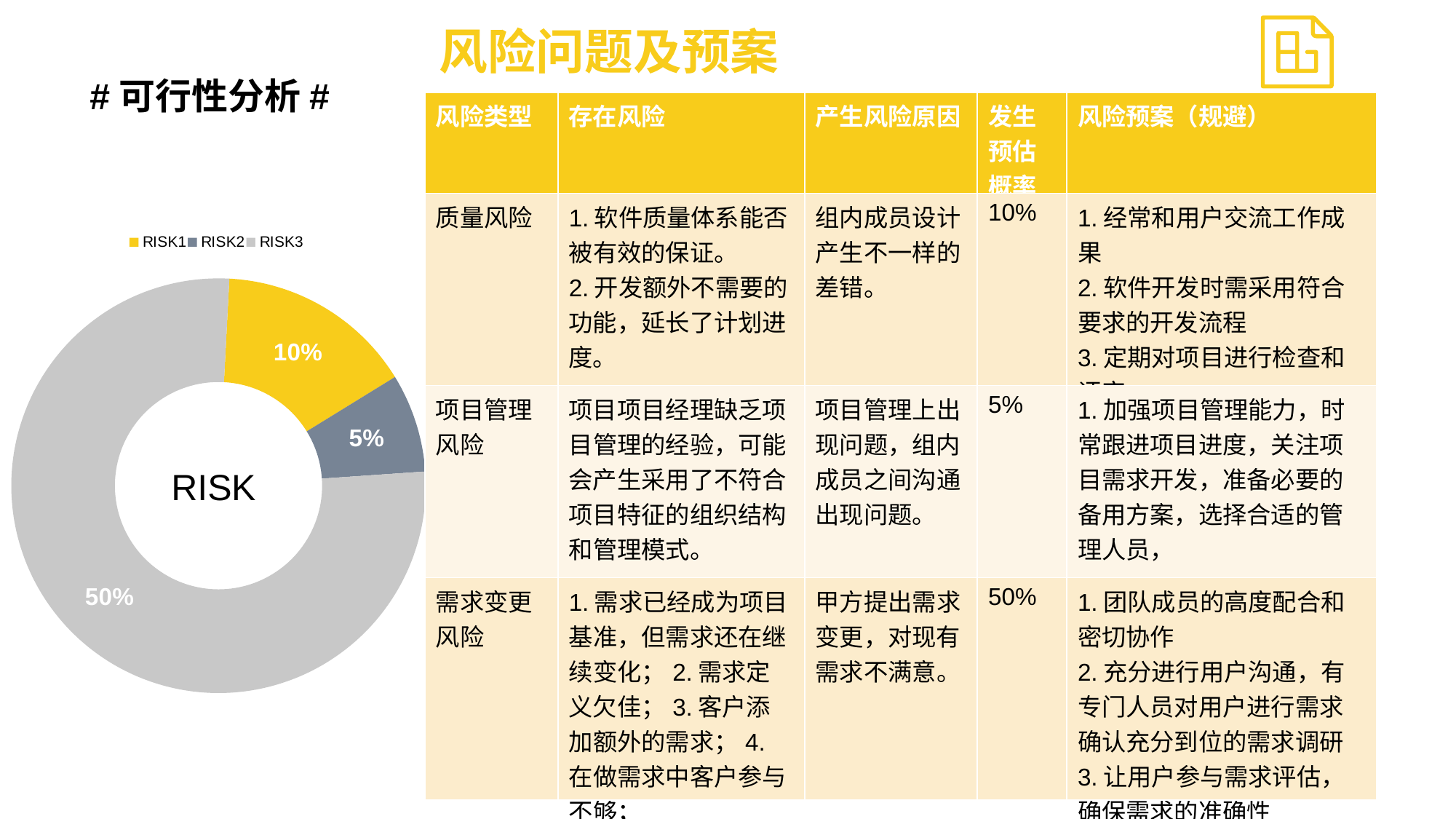

# #可行性分析#
风险问题及预案

| 风险类型 | 存在风险 | 产生风险原因 | 发生预估概率 | 风险预案（规避） |
| --- | --- | --- | --- | --- |
| 质量风险 | 1.软件质量体系能否被有效的保证。 2.开发额外不需要的功能，延长了计划进度。 | 组内成员设计产生不一样的差错。 | 10% | 1.经常和用户交流工作成果 2.软件开发时需采用符合要求的开发流程 3.定期对项目进行检查和评审 |
| 项目管理风险 | 项目项目经理缺乏项目管理的经验，可能会产生采用了不符合项目特征的组织结构和管理模式。 | 项目管理上出现问题，组内成员之间沟通出现问题。 | 5% | 1.加强项目管理能力，时常跟进项目进度，关注项目需求开发，准备必要的备用方案，选择合适的管理人员， |
| 需求变更风险 | 1.需求已经成为项目基准，但需求还在继续变化；2.需求定义欠佳；3.客户添加额外的需求；4.在做需求中客户参与不够； | 甲方提出需求变更，对现有需求不满意。 | 50% | 1.团队成员的高度配合和密切协作 2.充分进行用户沟通，有专门人员对用户进行需求确认充分到位的需求调研 3.让用户参与需求评估，确保需求的准确性 |

### Chart: RISK

| Category | 销售额 |
|---|---|
| RISK1 | 0.1 |
| RISK2 | 0.05 |
| RISK3 | 0.5 |
22